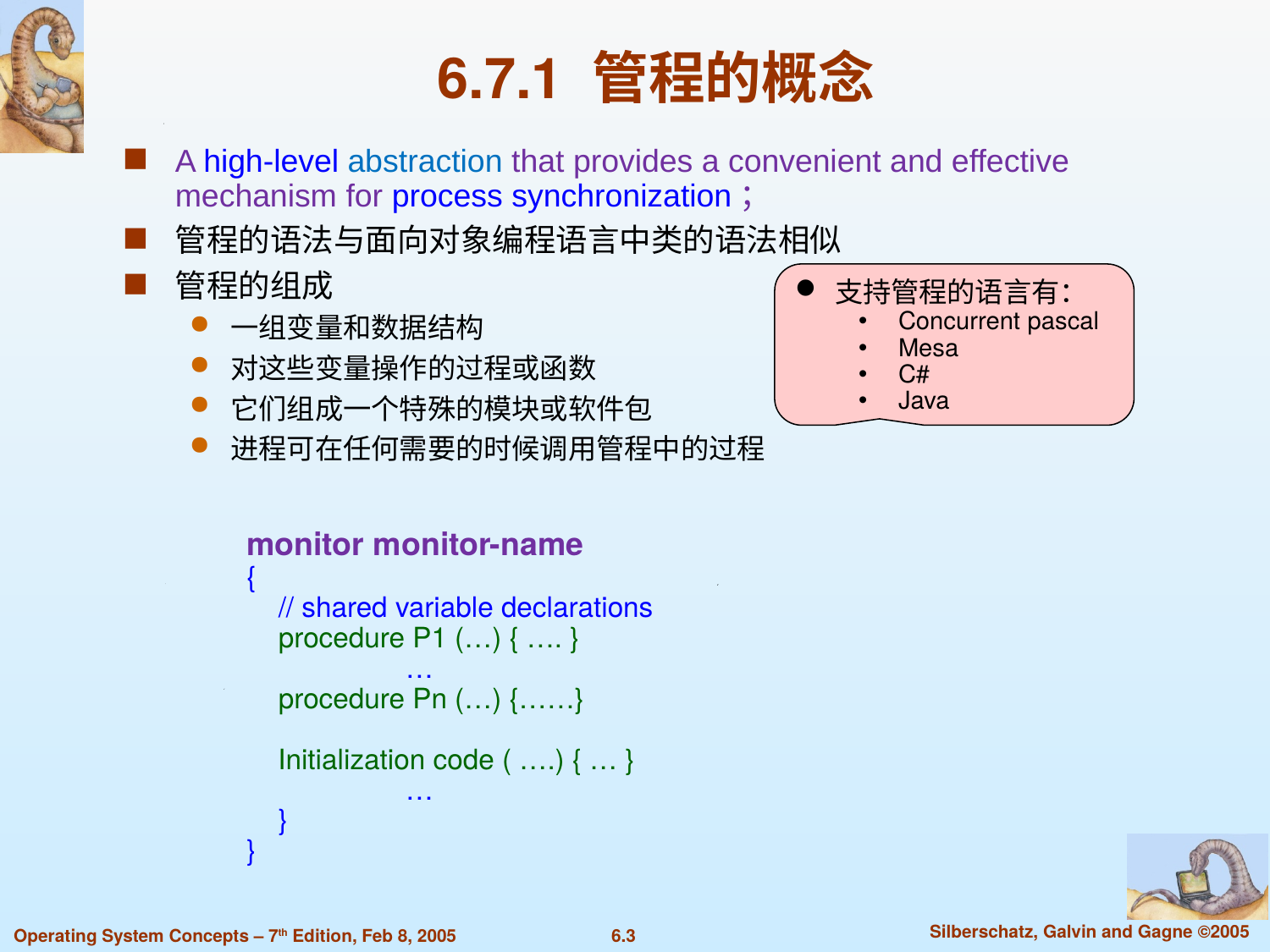

6.7.1 管程的概念
A high-level abstraction that provides a convenient and effective mechanism for process synchronization；
管程的语法与面向对象编程语言中类的语法相似
管程的组成
一组变量和数据结构
对这些变量操作的过程或函数
它们组成一个特殊的模块或软件包
进程可在任何需要的时候调用管程中的过程

monitor monitor-name
{
	// shared variable declarations
	procedure P1 (…) { …. }
		…
	procedure Pn (…) {……}

    Initialization code ( ….) { … }
		…
	}
}

支持管程的语言有：
Concurrent pascal
Mesa
C#
Java